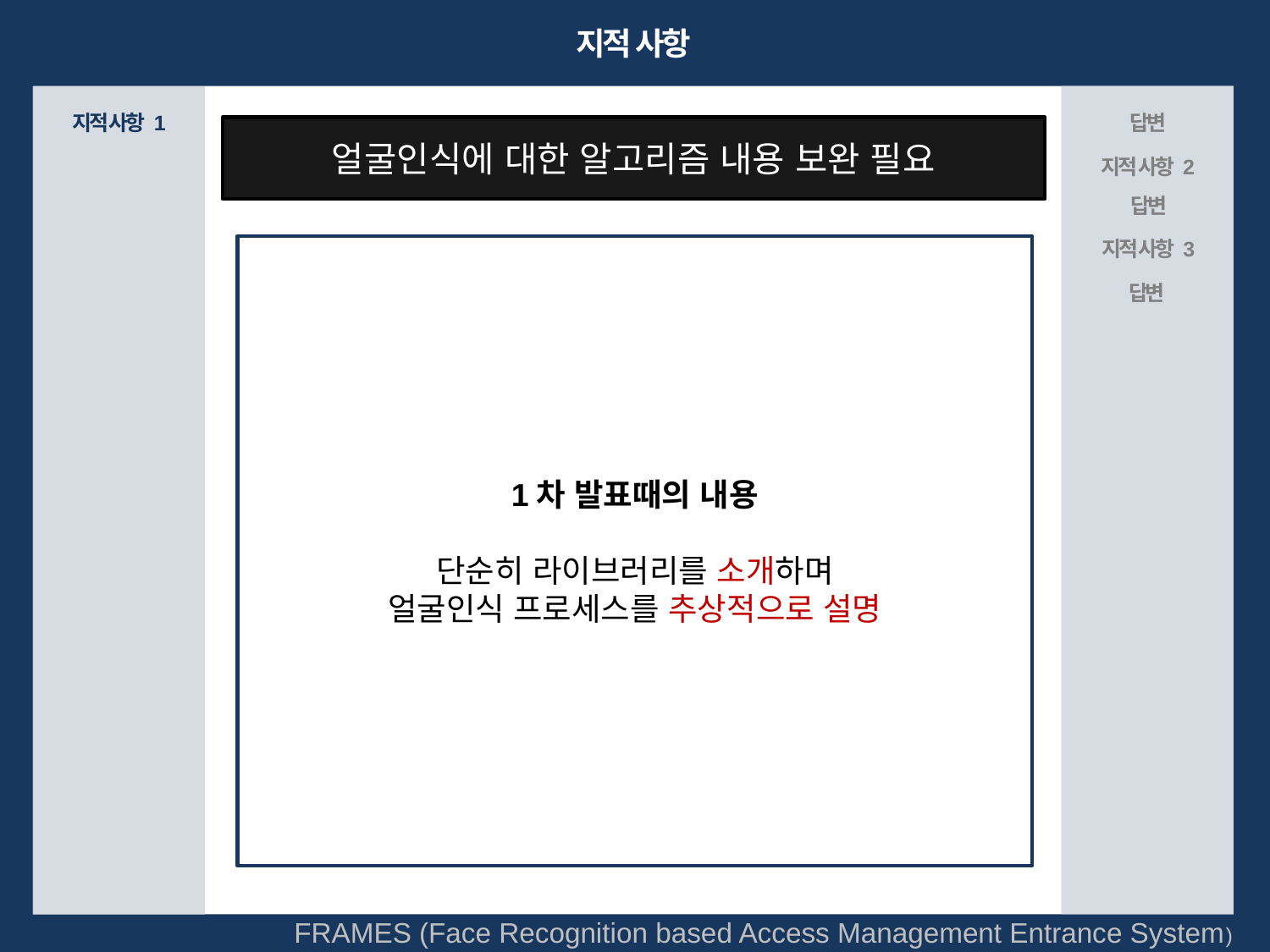

지적 사항

지적 사항 1
답변
얼굴인식에 대한 알고리즘 내용 보완 필요
지적 사항 2
답변
지적 사항 3
1차 발표때의 내용

단순히 라이브러리를 소개하며
얼굴인식 프로세스를 추상적으로 설명
답변
FRAMES (Face Recognition based Access Management Entrance System)